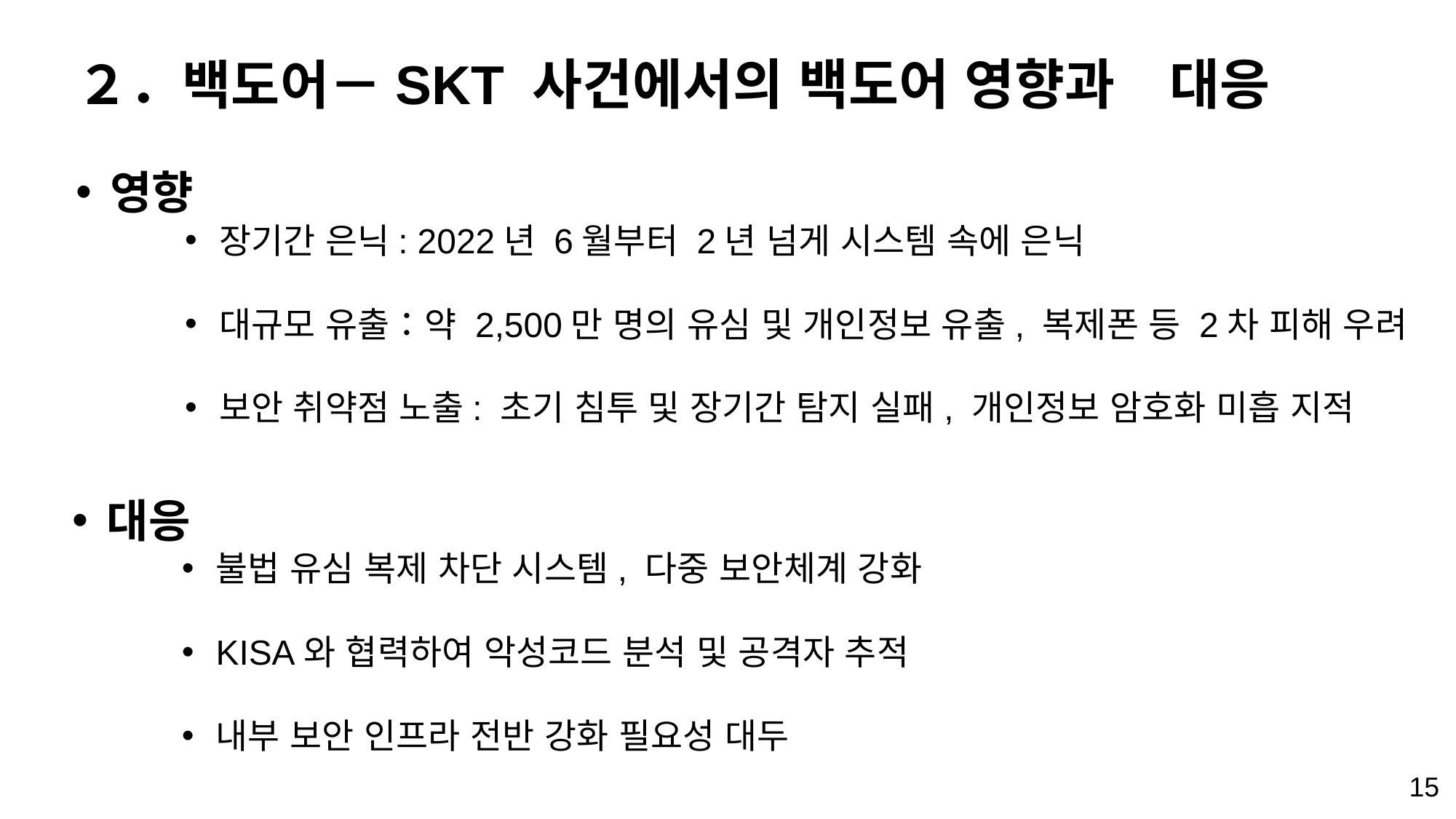

２．백도어－SKT 사건에서의 백도어 영향과　대응
영향
장기간 은닉: 2022년 6월부터 2년 넘게 시스템 속에 은닉

대규모 유출：약 2,500만 명의 유심 및 개인정보 유출, 복제폰 등 2차 피해 우려

보안 취약점 노출: 초기 침투 및 장기간 탐지 실패, 개인정보 암호화 미흡 지적
대응
불법 유심 복제 차단 시스템, 다중 보안체계 강화

KISA와 협력하여 악성코드 분석 및 공격자 추적

내부 보안 인프라 전반 강화 필요성 대두
15